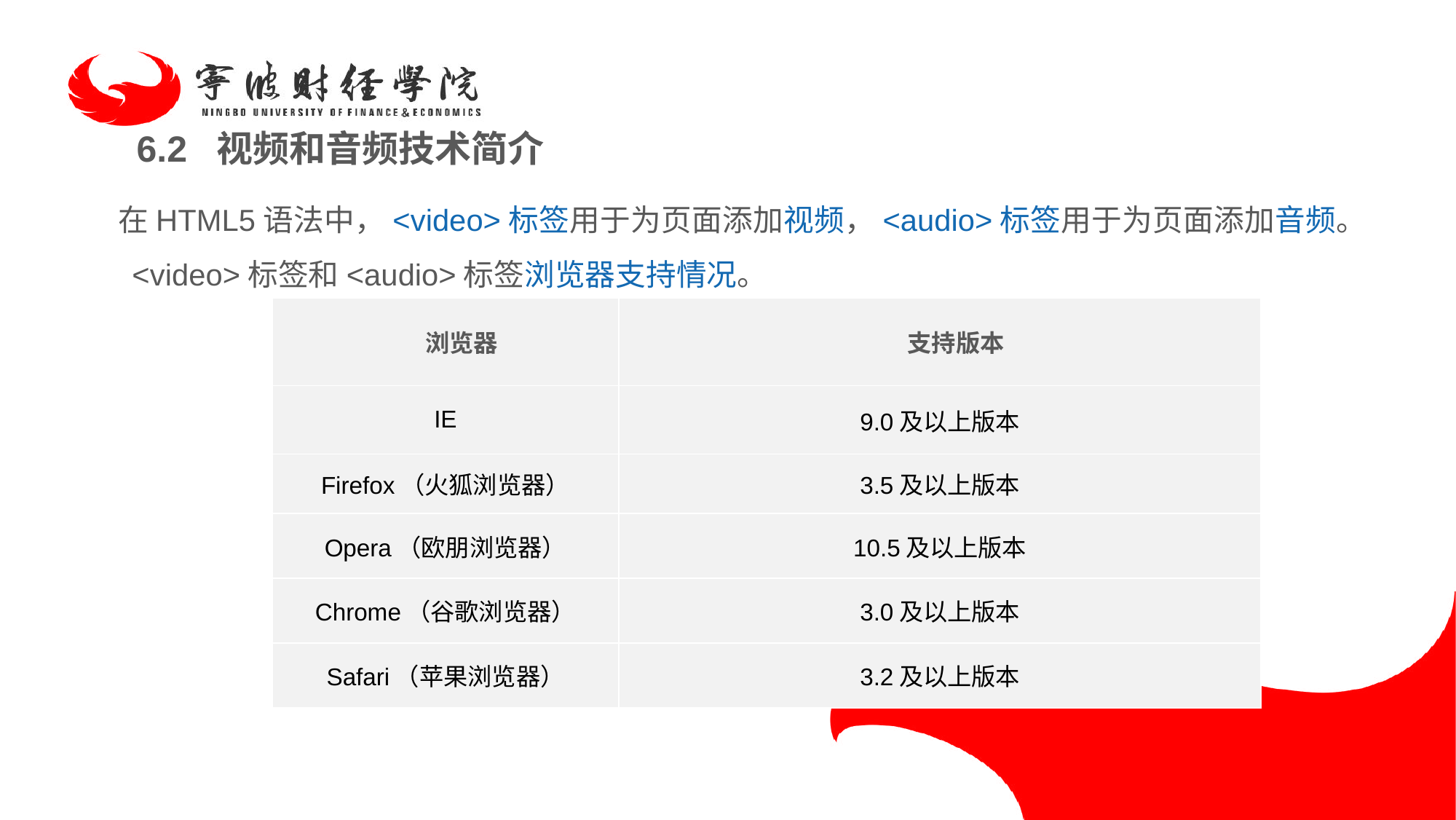

6.2  视频和音频技术简介
在HTML5语法中，<video>标签用于为页面添加视频，<audio>标签用于为页面添加音频。 <video>标签和<audio>标签浏览器支持情况。
| 浏览器 | 支持版本 |
| --- | --- |
| IE | 9.0及以上版本 |
| Firefox（火狐浏览器） | 3.5及以上版本 |
| Opera（欧朋浏览器） | 10.5及以上版本 |
| Chrome（谷歌浏览器） | 3.0及以上版本 |
| Safari（苹果浏览器） | 3.2及以上版本 |